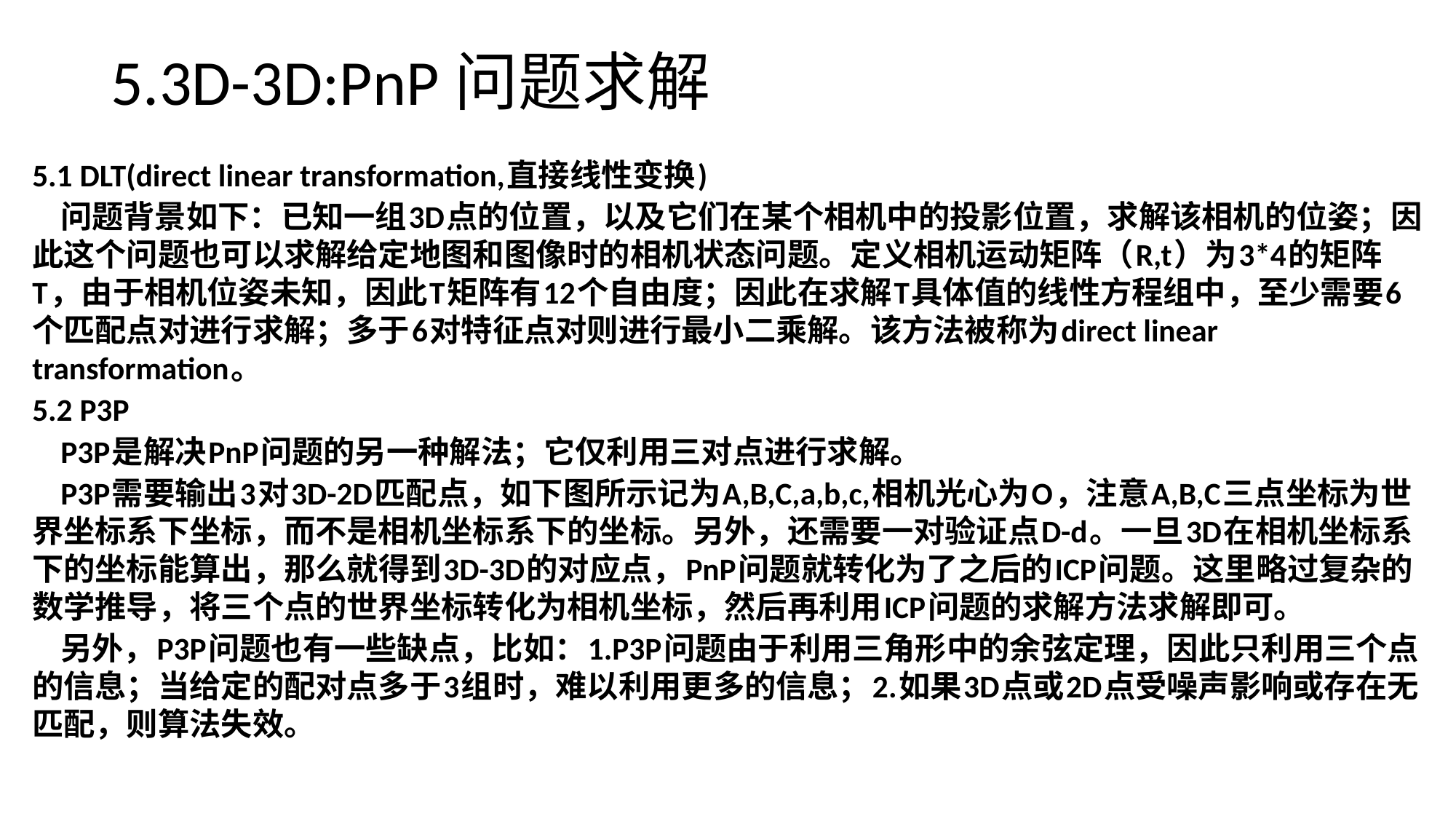

# 5.3D-3D:PnP问题求解
5.1 DLT(direct linear transformation,直接线性变换)
	问题背景如下：已知一组3D点的位置，以及它们在某个相机中的投影位置，求解该相机的位姿；因此这个问题也可以求解给定地图和图像时的相机状态问题。定义相机运动矩阵（R,t）为3*4的矩阵T，由于相机位姿未知，因此T矩阵有12个自由度；因此在求解T具体值的线性方程组中，至少需要6个匹配点对进行求解；多于6对特征点对则进行最小二乘解。该方法被称为direct linear transformation。
5.2 P3P
	P3P是解决PnP问题的另一种解法；它仅利用三对点进行求解。
	P3P需要输出3对3D-2D匹配点，如下图所示记为A,B,C,a,b,c,相机光心为O，注意A,B,C三点坐标为世界坐标系下坐标，而不是相机坐标系下的坐标。另外，还需要一对验证点D-d。一旦3D在相机坐标系下的坐标能算出，那么就得到3D-3D的对应点，PnP问题就转化为了之后的ICP问题。这里略过复杂的数学推导，将三个点的世界坐标转化为相机坐标，然后再利用ICP问题的求解方法求解即可。
	另外，P3P问题也有一些缺点，比如：1.P3P问题由于利用三角形中的余弦定理，因此只利用三个点的信息；当给定的配对点多于3组时，难以利用更多的信息；2.如果3D点或2D点受噪声影响或存在无匹配，则算法失效。